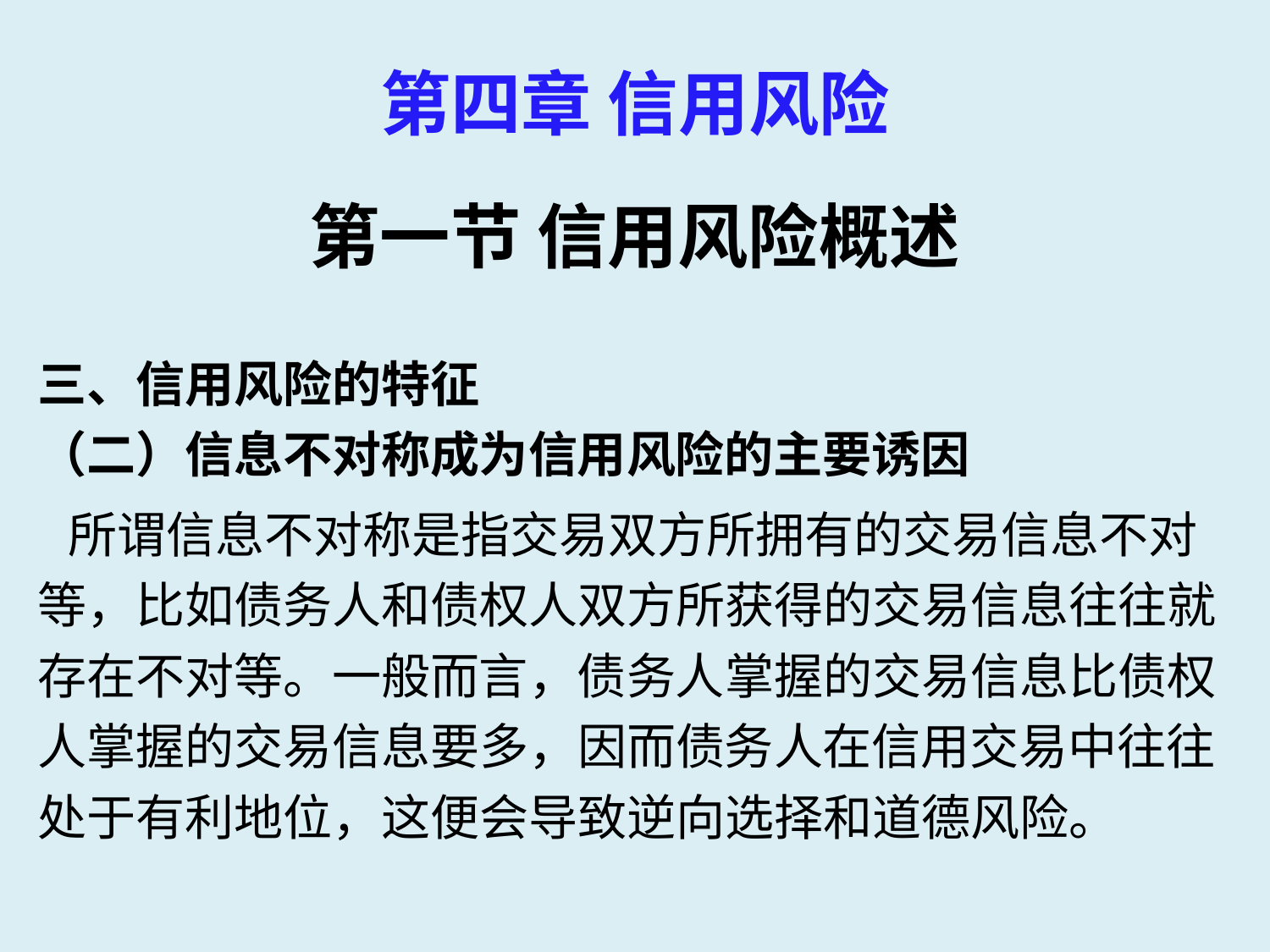

# 第四章 信用风险
第一节 信用风险概述

三、信用风险的特征
（二）信息不对称成为信用风险的主要诱因
  所谓信息不对称是指交易双方所拥有的交易信息不对等，比如债务人和债权人双方所获得的交易信息往往就存在不对等。一般而言，债务人掌握的交易信息比债权人掌握的交易信息要多，因而债务人在信用交易中往往处于有利地位，这便会导致逆向选择和道德风险。